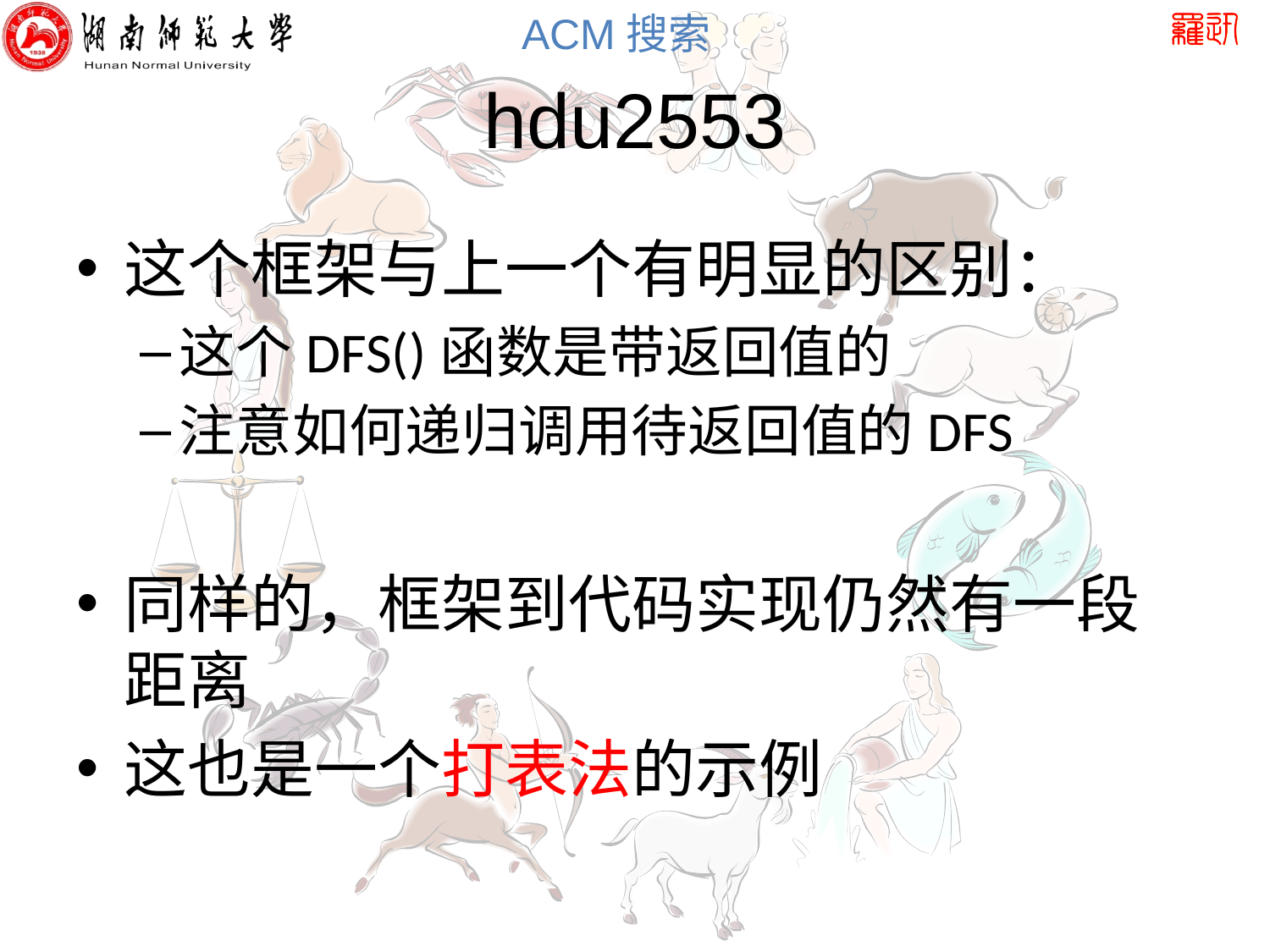

# hdu2553
这个框架与上一个有明显的区别：
这个DFS()函数是带返回值的
注意如何递归调用待返回值的DFS

同样的，框架到代码实现仍然有一段距离
这也是一个打表法的示例